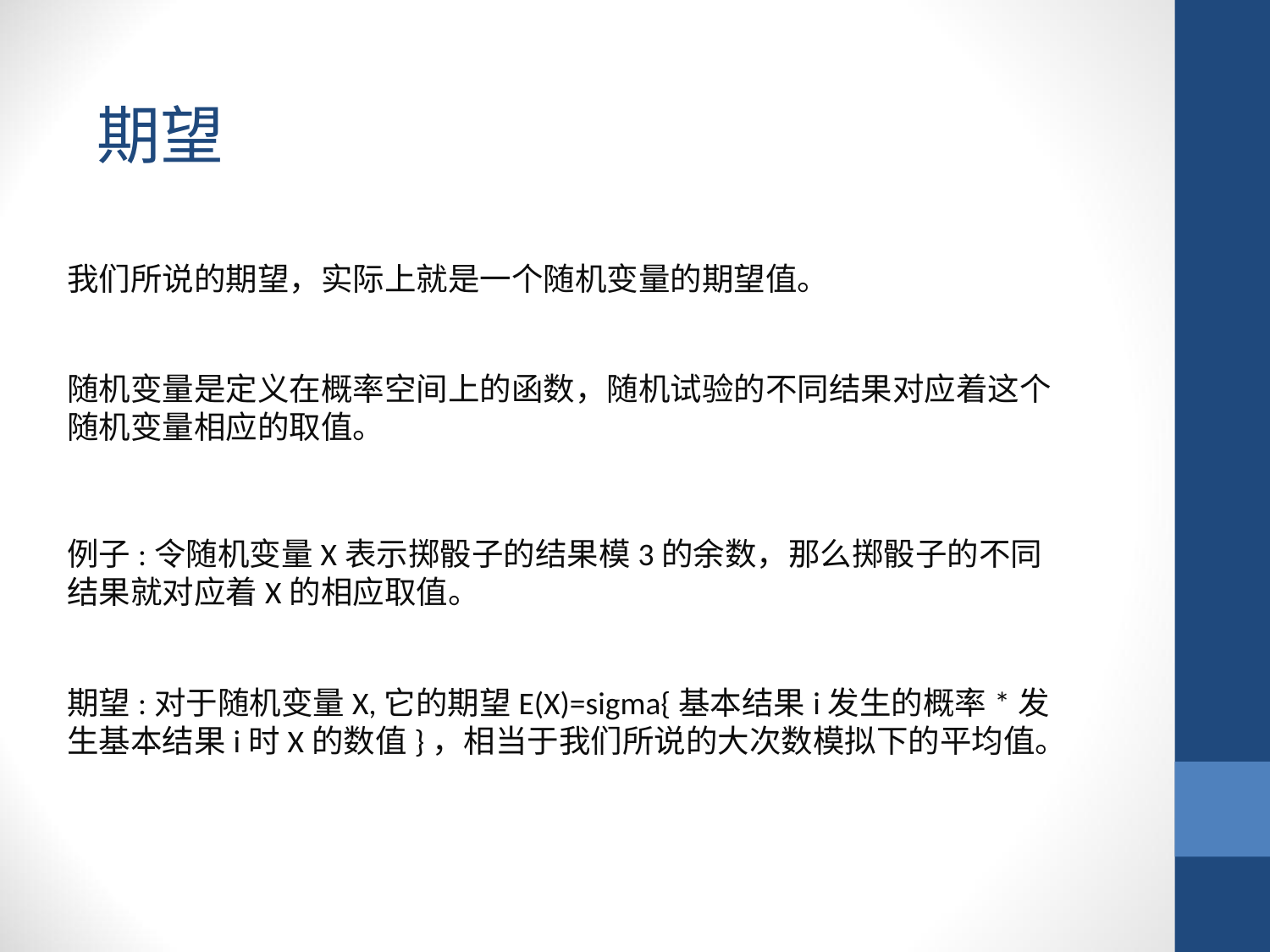

期望
我们所说的期望，实际上就是一个随机变量的期望值。
随机变量是定义在概率空间上的函数，随机试验的不同结果对应着这个随机变量相应的取值。
例子:令随机变量X表示掷骰子的结果模3的余数，那么掷骰子的不同结果就对应着X的相应取值。
期望:对于随机变量X,它的期望E(X)=sigma{基本结果i发生的概率*发生基本结果i时X的数值}，相当于我们所说的大次数模拟下的平均值。